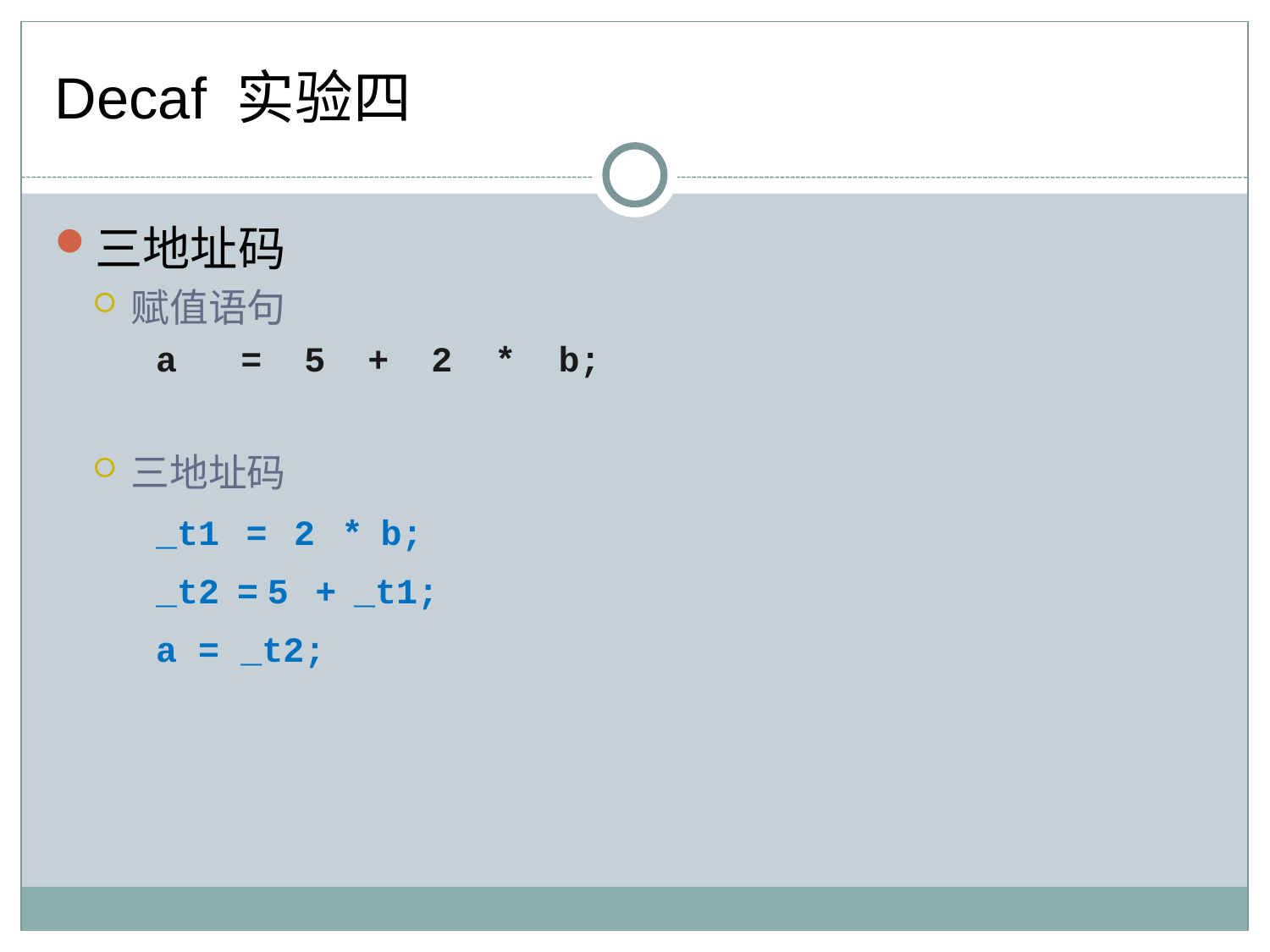

Decaf 实验四
三地址码
赋值语句
a   =  5  +  2  *  b;

三地址码
_t1   =   2   *  b;
_t2  = 5   +  _t1;
a = _t2;